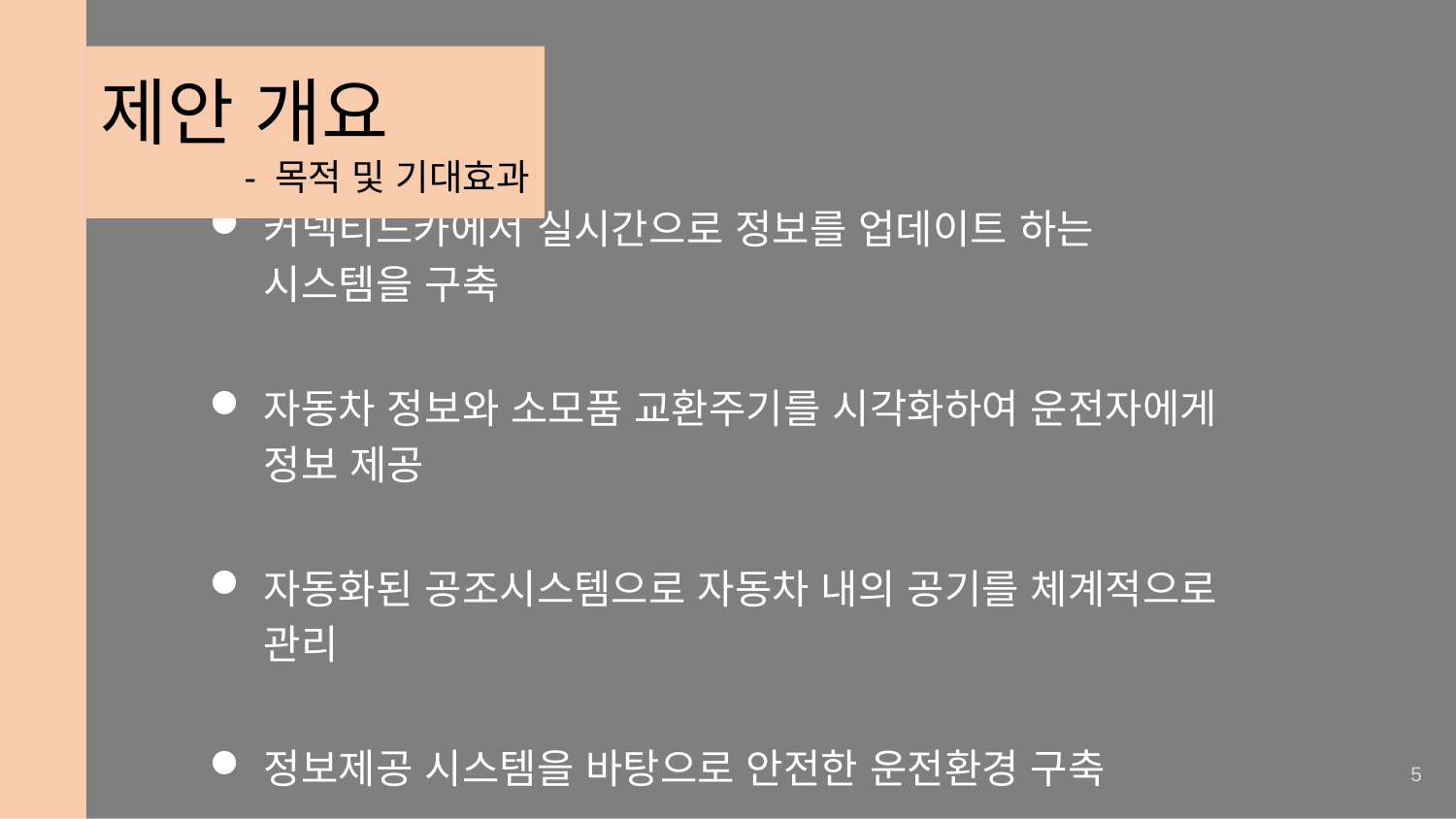

제안 개요
 - 목적 및 기대효과
커넥티드카에서 실시간으로 정보를 업데이트 하는 시스템을 구축

자동차 정보와 소모품 교환주기를 시각화하여 운전자에게 정보 제공

자동화된 공조시스템으로 자동차 내의 공기를 체계적으로 관리

정보제공 시스템을 바탕으로 안전한 운전환경 구축
5